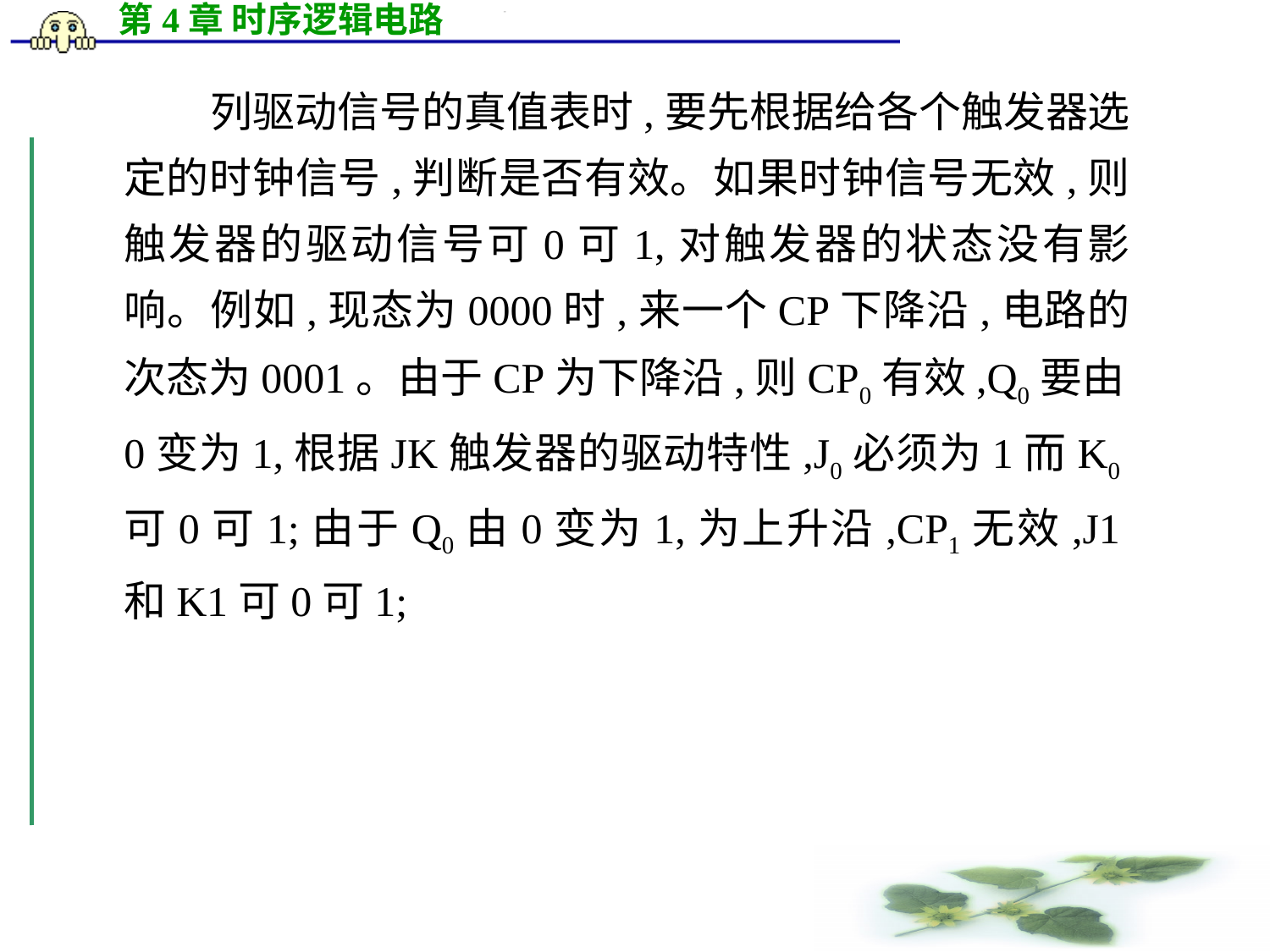

列驱动信号的真值表时,要先根据给各个触发器选定的时钟信号,判断是否有效。如果时钟信号无效,则触发器的驱动信号可0可1,对触发器的状态没有影响。例如,现态为0000时,来一个CP下降沿,电路的次态为0001。由于CP为下降沿,则CP0有效,Q0要由0变为1,根据JK触发器的驱动特性,J0必须为1而K0可0可1;由于Q0由0变为1,为上升沿,CP1无效,J1和K1可0可1;